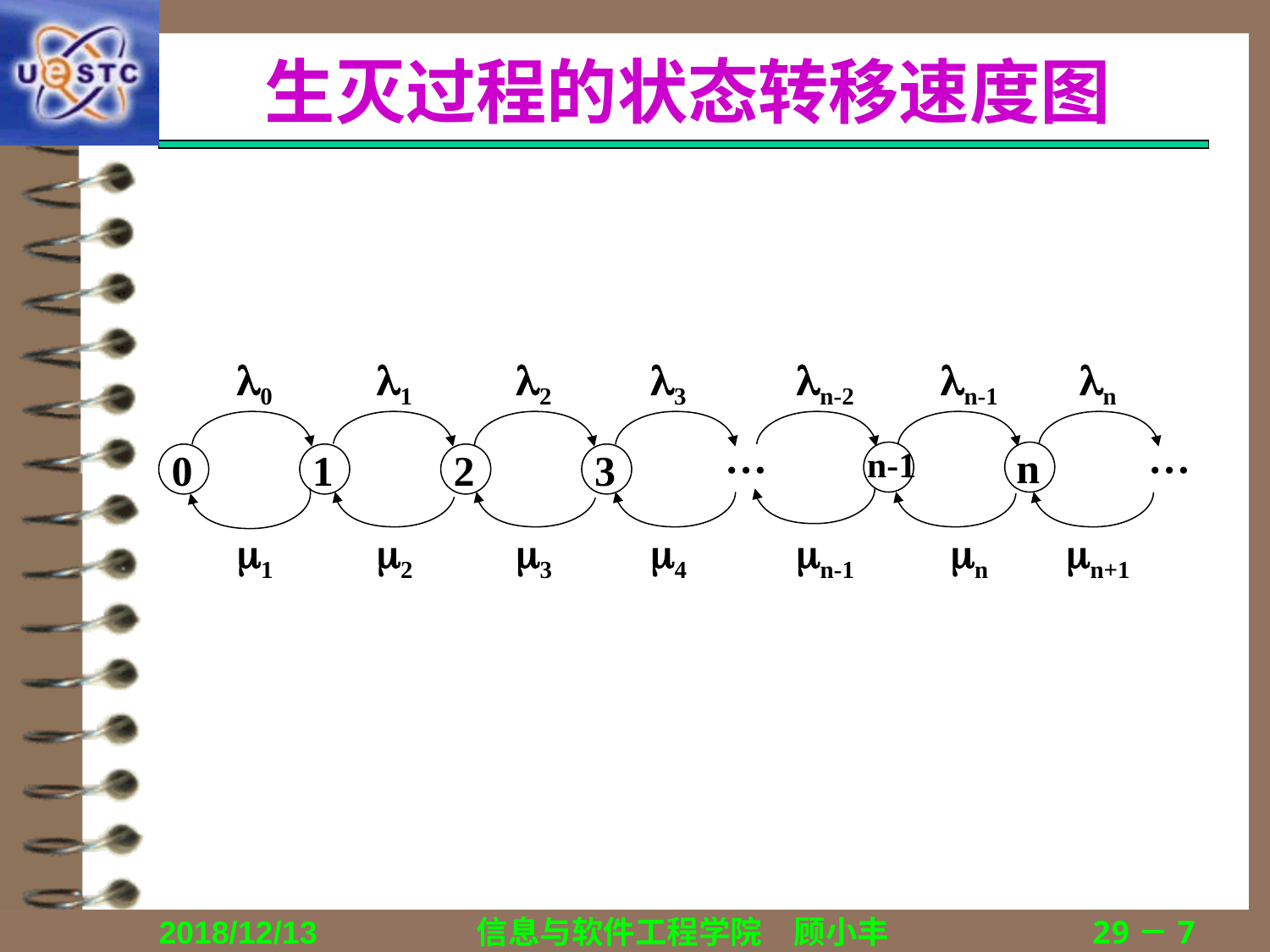

# 生灭过程的状态转移速度图

λ0
λ1
λ2
λ3
λn-2
λn-1
λn

…
…
n

n-1

0

1

2

3

μ1
μ2
μ3
μ4
μn-1
μn
μn+1
2018/12/13
信息与软件工程学院　顾小丰
29－7